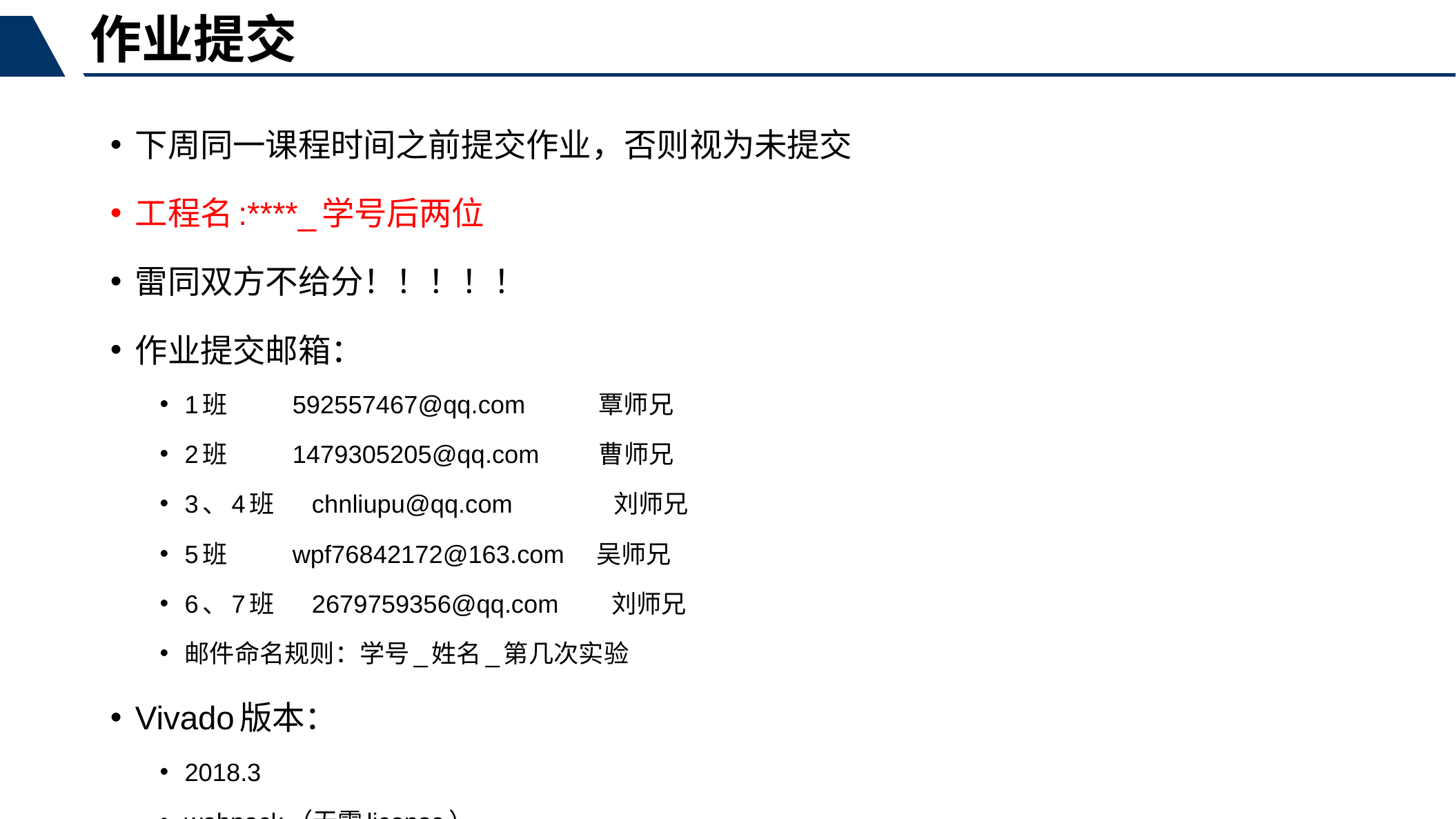

作业提交

下周同一课程时间之前提交作业，否则视为未提交
工程名:****_学号后两位
雷同双方不给分！！！！！
作业提交邮箱：
1班           592557467@qq.com          覃师兄
2班           1479305205@qq.com        曹师兄
3、4班      chnliupu@qq.com              刘师兄
5班           wpf76842172@163.com    吴师兄
6、7班      2679759356@qq.com       刘师兄
邮件命名规则：学号_姓名_第几次实验
Vivado版本：
2018.3
webpack（无需license）